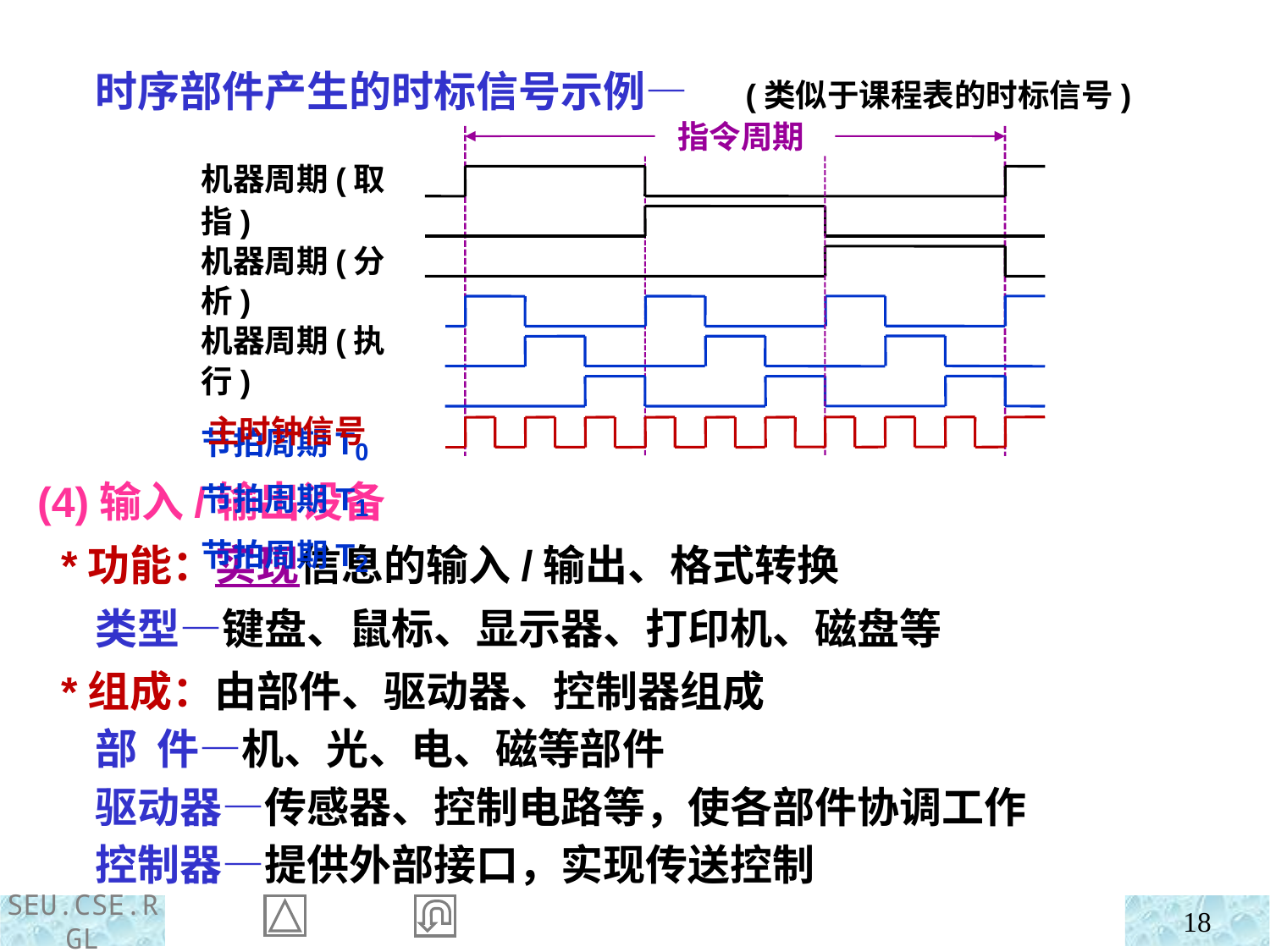

时序部件产生的时标信号示例—     (类似于课程表的时标信号)
指令周期

机器周期(取指)
机器周期(分析)
机器周期(执行)
节拍周期T0
节拍周期T1
节拍周期T2

主时钟信号

(4)输入/输出设备
  *功能：实现信息的输入/输出、格式转换
     类型—键盘、鼠标、显示器、打印机、磁盘等
  *组成：由部件、驱动器、控制器组成
     部  件—机、光、电、磁等部件
     驱动器—传感器、控制电路等，使各部件协调工作
     控制器—提供外部接口，实现传送控制

18